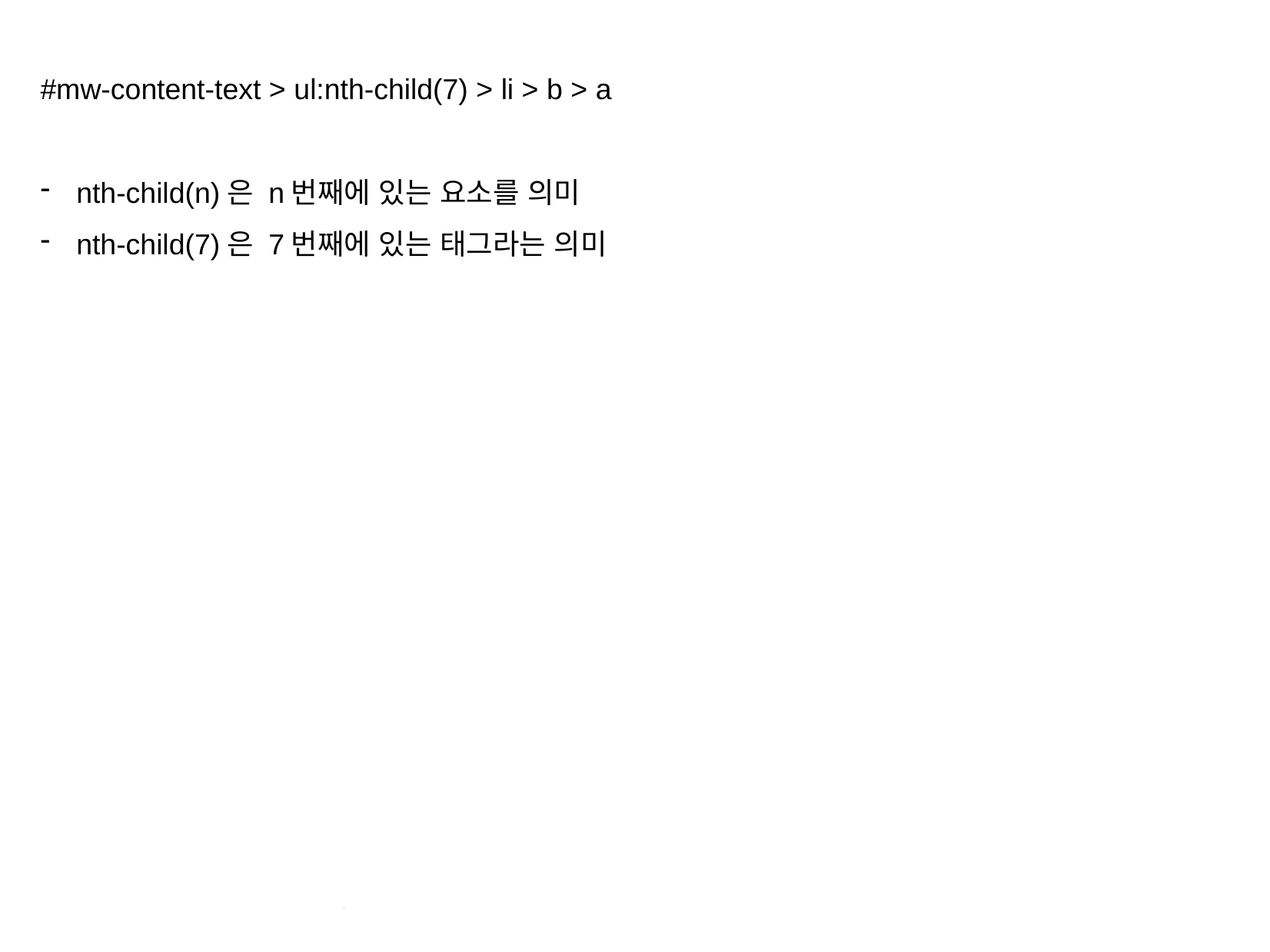

#mw-content-text > ul:nth-child(7) > li > b > a

nth-child(n)은 n번째에 있는 요소를 의미
nth-child(7)은 7번째에 있는 태그라는 의미